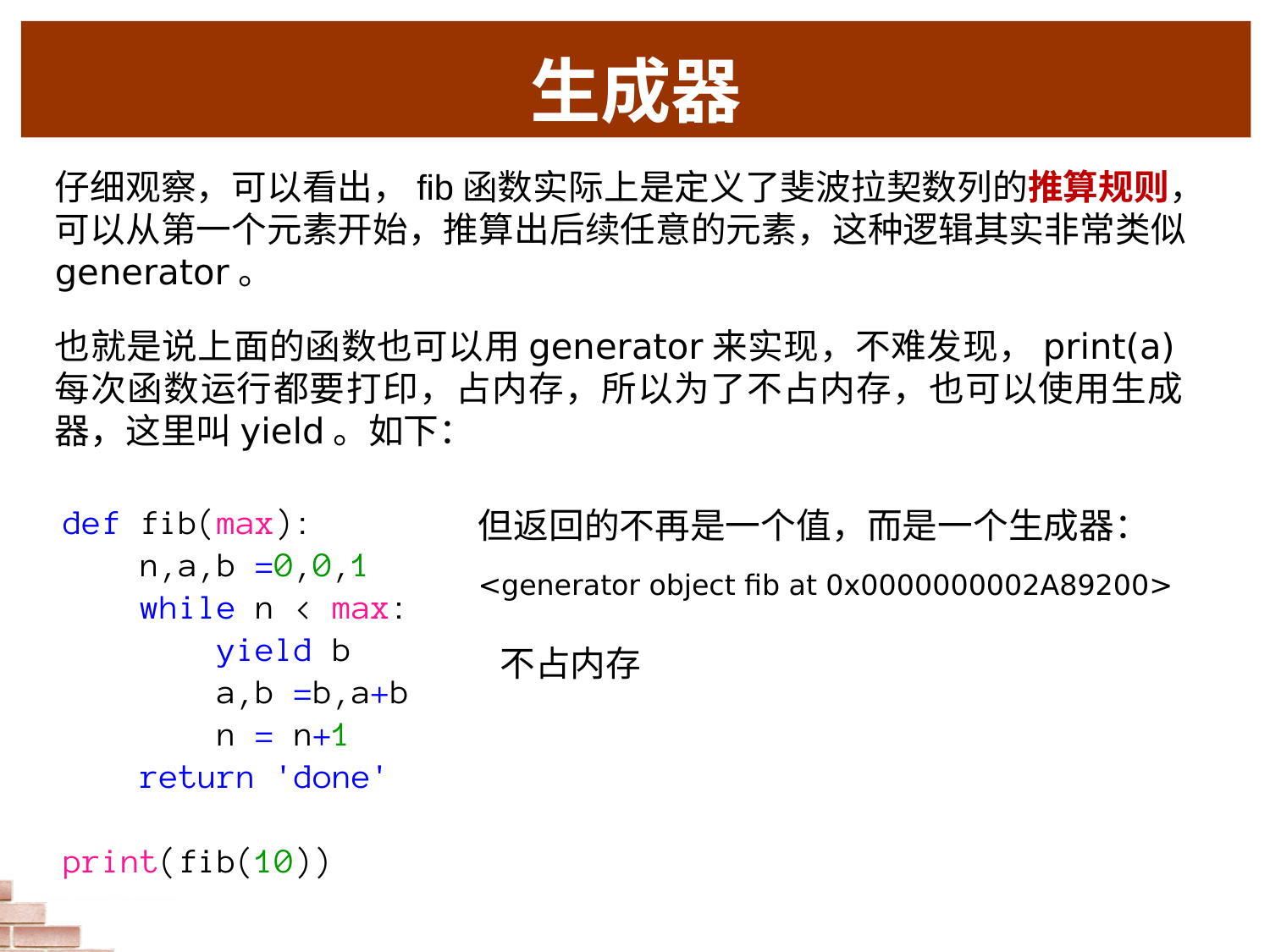

# 生成器
仔细观察，可以看出，fib函数实际上是定义了斐波拉契数列的推算规则，可以从第一个元素开始，推算出后续任意的元素，这种逻辑其实非常类似generator。
也就是说上面的函数也可以用generator来实现，不难发现，print(a)每次函数运行都要打印，占内存，所以为了不占内存，也可以使用生成器，这里叫yield。如下：
def fib(max):
    n,a,b =0,0,1
    while n < max:
        yield b
        a,b =b,a+b
        n = n+1
    return 'done'

print(fib(10))
但返回的不再是一个值，而是一个生成器：
<generator object fib at 0x0000000002A89200>
不占内存